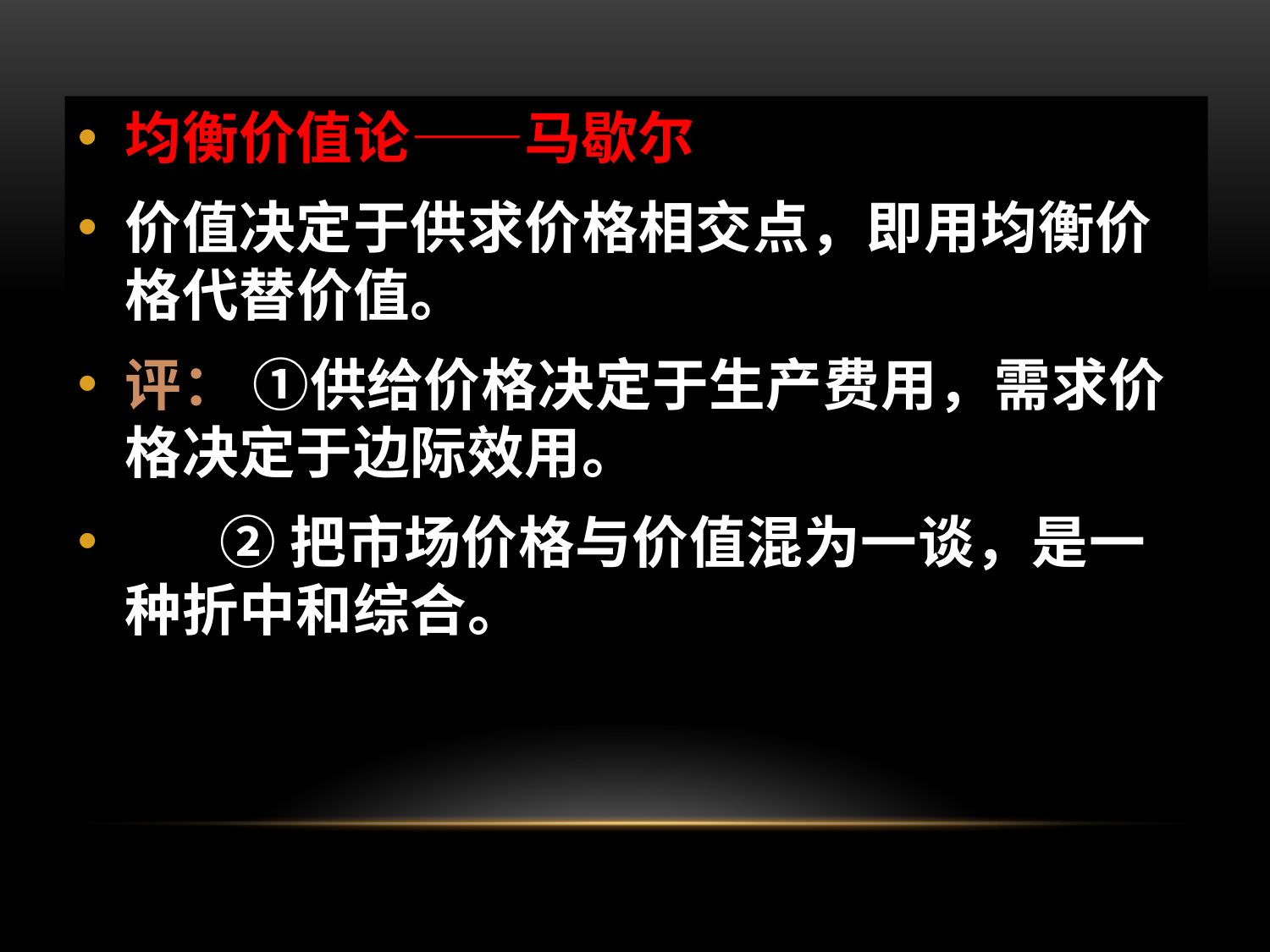

均衡价值论——马歇尔
价值决定于供求价格相交点，即用均衡价格代替价值。
评： ①供给价格决定于生产费用，需求价格决定于边际效用。
       ②把市场价格与价值混为一谈，是一种折中和综合。